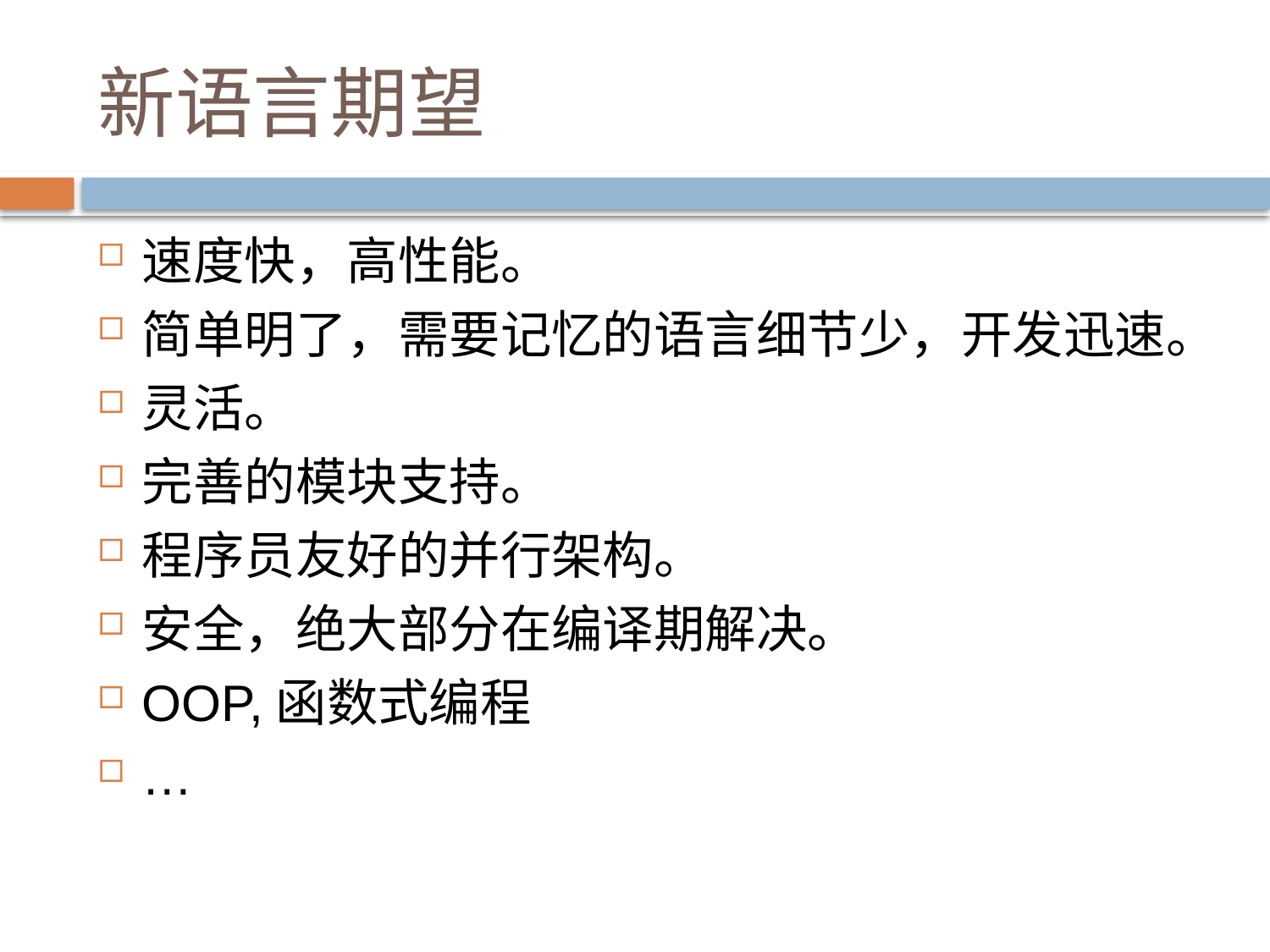

# 新语言期望
速度快，高性能。
简单明了，需要记忆的语言细节少，开发迅速。
灵活。
完善的模块支持。
程序员友好的并行架构。
安全，绝大部分在编译期解决。
OOP,函数式编程
…